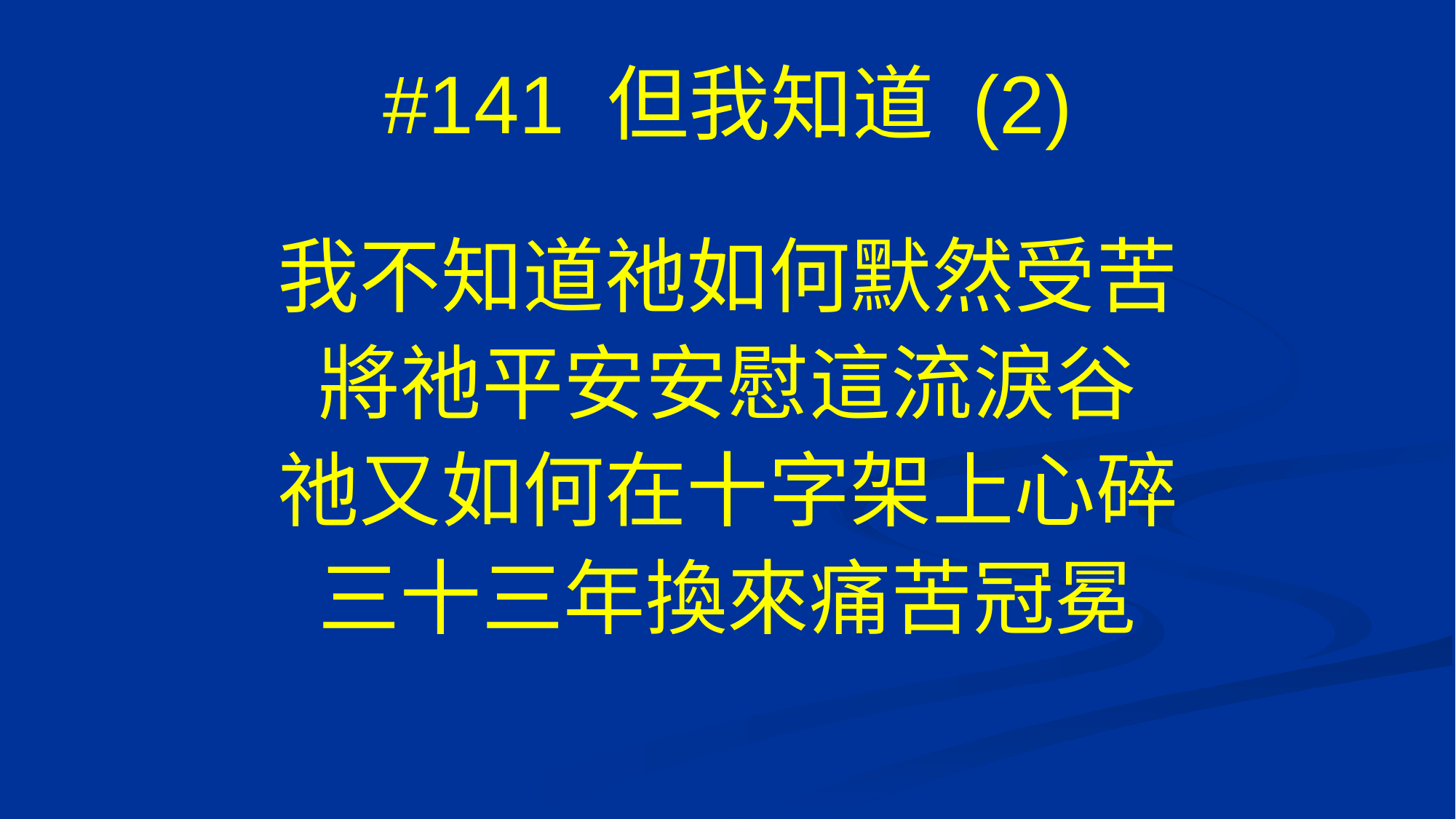

# #141 但我知道 (2)
我不知道祂如何默然受苦
將祂平安安慰這流淚谷
祂又如何在十字架上心碎
三十三年換來痛苦冠冕